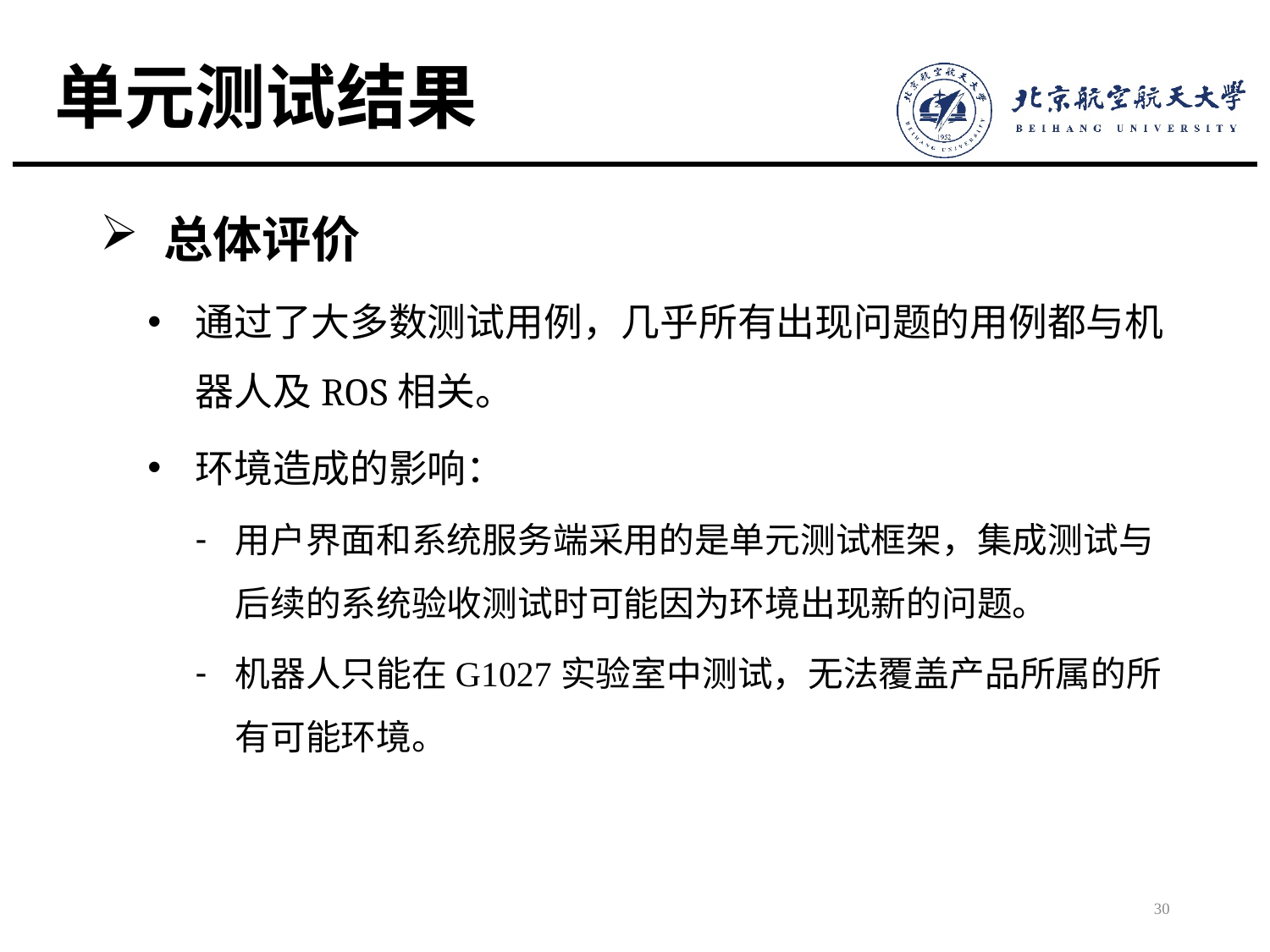

# 单元测试结果
总体评价
通过了大多数测试用例，几乎所有出现问题的用例都与机器人及ROS相关。
环境造成的影响：
用户界面和系统服务端采用的是单元测试框架，集成测试与后续的系统验收测试时可能因为环境出现新的问题。
机器人只能在G1027实验室中测试，无法覆盖产品所属的所有可能环境。
30